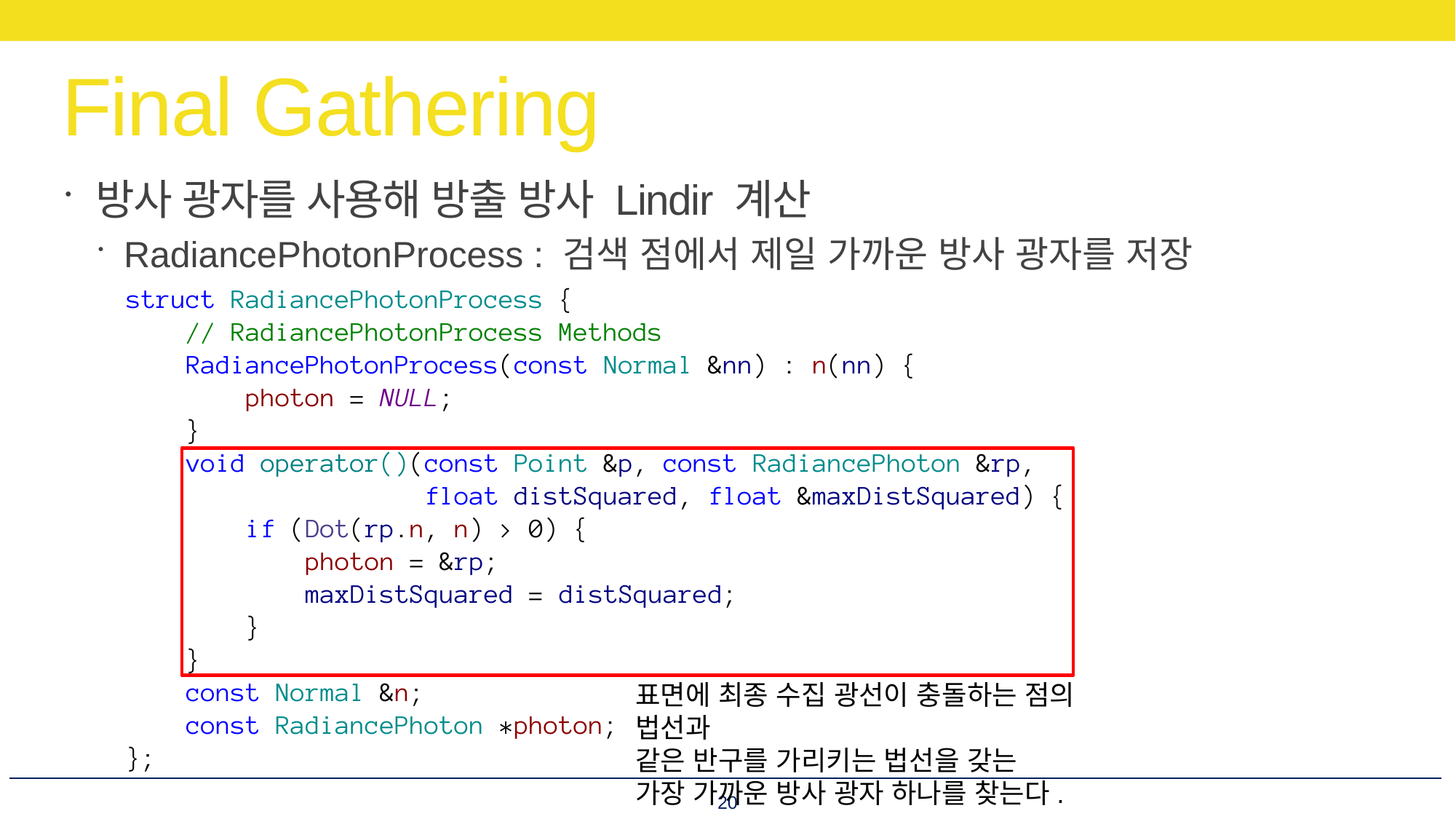

# Final Gathering
방사 광자를 사용해 방출 방사 Lindir 계산
RadiancePhotonProcess : 검색 점에서 제일 가까운 방사 광자를 저장
struct RadiancePhotonProcess {
    // RadiancePhotonProcess Methods
    RadiancePhotonProcess(const Normal &nn) : n(nn) {
        photon = NULL;
    }
    void operator()(const Point &p, const RadiancePhoton &rp,
                    float distSquared, float &maxDistSquared) {
        if (Dot(rp.n, n) > 0) {
            photon = &rp;
            maxDistSquared = distSquared;
        }
    }
    const Normal &n;
    const RadiancePhoton *photon;
};

표면에 최종 수집 광선이 충돌하는 점의 법선과
같은 반구를 가리키는 법선을 갖는
가장 가까운 방사 광자 하나를 찾는다.
20